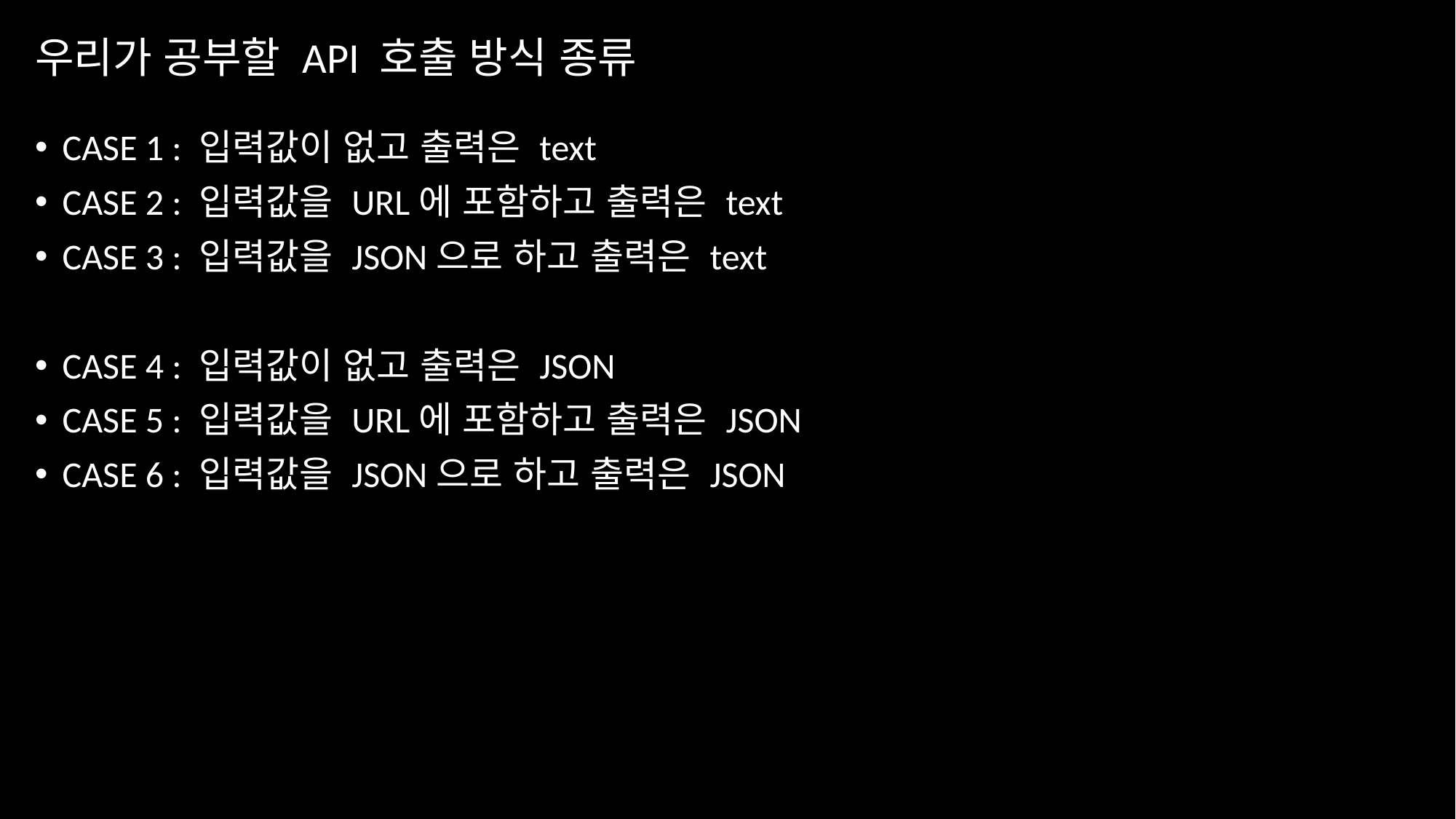

# 우리가 공부할 API 호출 방식 종류
CASE 1 : 입력값이 없고 출력은 text
CASE 2 : 입력값을 URL에 포함하고 출력은 text
CASE 3 : 입력값을 JSON으로 하고 출력은 text

CASE 4 : 입력값이 없고 출력은 JSON
CASE 5 : 입력값을 URL에 포함하고 출력은 JSON
CASE 6 : 입력값을 JSON으로 하고 출력은 JSON